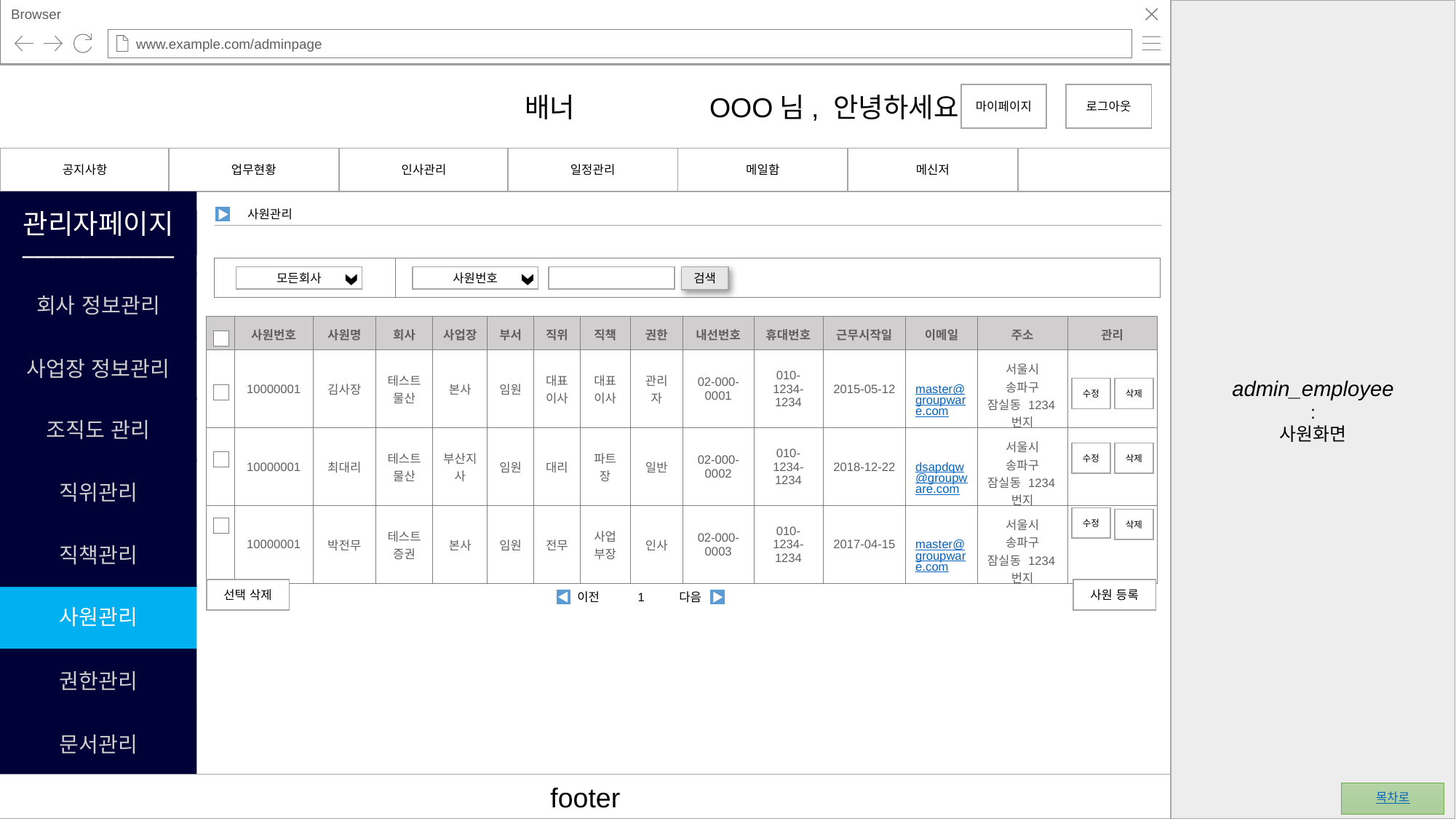

Browser

www.example.com/adminpage

admin_employee
:
사원화면
			배너	         OOO님, 안녕하세요!
마이페이지
로그아웃

공지사항
업무현황
인사관리
일정관리
메일함
메신저
관리자페이지
__________
사원관리

|  |  |
| --- | --- |
검색
모든회사

사원번호

회사 정보관리
|  | 사원번호 | 사원명 | 회사 | 사업장 | 부서 | 직위 | 직책 | 권한 | 내선번호 | 휴대번호 | 근무시작일 | 이메일 | 주소 | 관리 |
| --- | --- | --- | --- | --- | --- | --- | --- | --- | --- | --- | --- | --- | --- | --- |
|  | 10000001 | 김사장 | 테스트물산 | 본사 | 임원 | 대표이사 | 대표이사 | 관리자 | 02-000-0001 | 010-1234-1234 | 2015-05-12 | master@groupware.com | 서울시 송파구 잠실동 1234번지 |  |
|  | 10000001 | 최대리 | 테스트물산 | 부산지사 | 임원 | 대리 | 파트장 | 일반 | 02-000-0002 | 010-1234-1234 | 2018-12-22 | dsapdqw@groupware.com | 서울시 송파구 잠실동 1234번지 |  |
|  | 10000001 | 박전무 | 테스트증권 | 본사 | 임원 | 전무 | 사업부장 | 인사 | 02-000-0003 | 010-1234-1234 | 2017-04-15 | master@groupware.com | 서울시 송파구 잠실동 1234번지 |  |

사업장 정보관리
수정
삭제

조직도 관리
수정
삭제

직위관리
수정
삭제

직책관리
선택 삭제
사원 등록
이전

1
다음

사원관리
권한관리
문서관리
footer
목차로